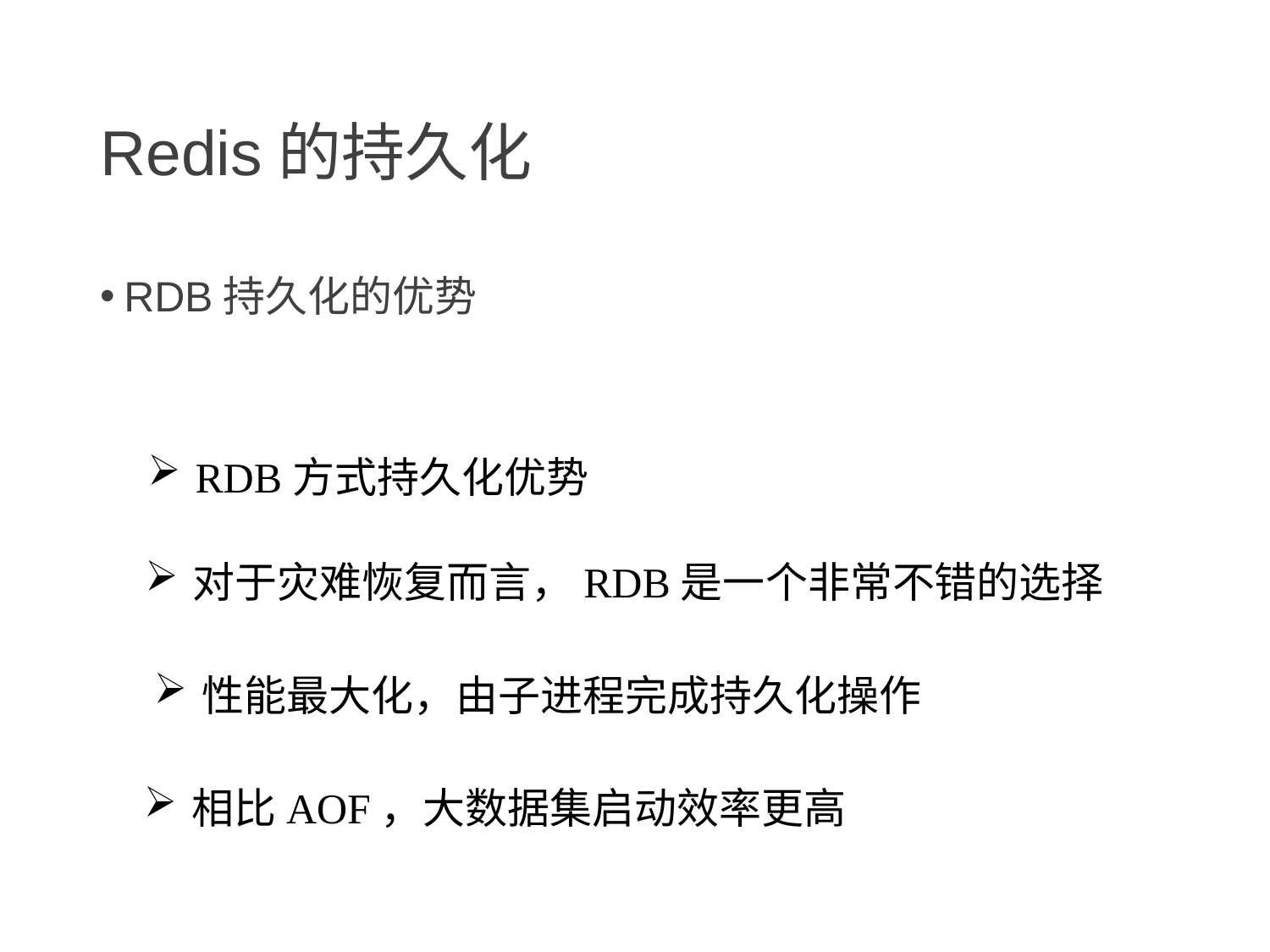

# Redis的持久化
RDB持久化的优势
RDB方式持久化优势
对于灾难恢复而言，RDB是一个非常不错的选择
性能最大化，由子进程完成持久化操作
相比AOF，大数据集启动效率更高